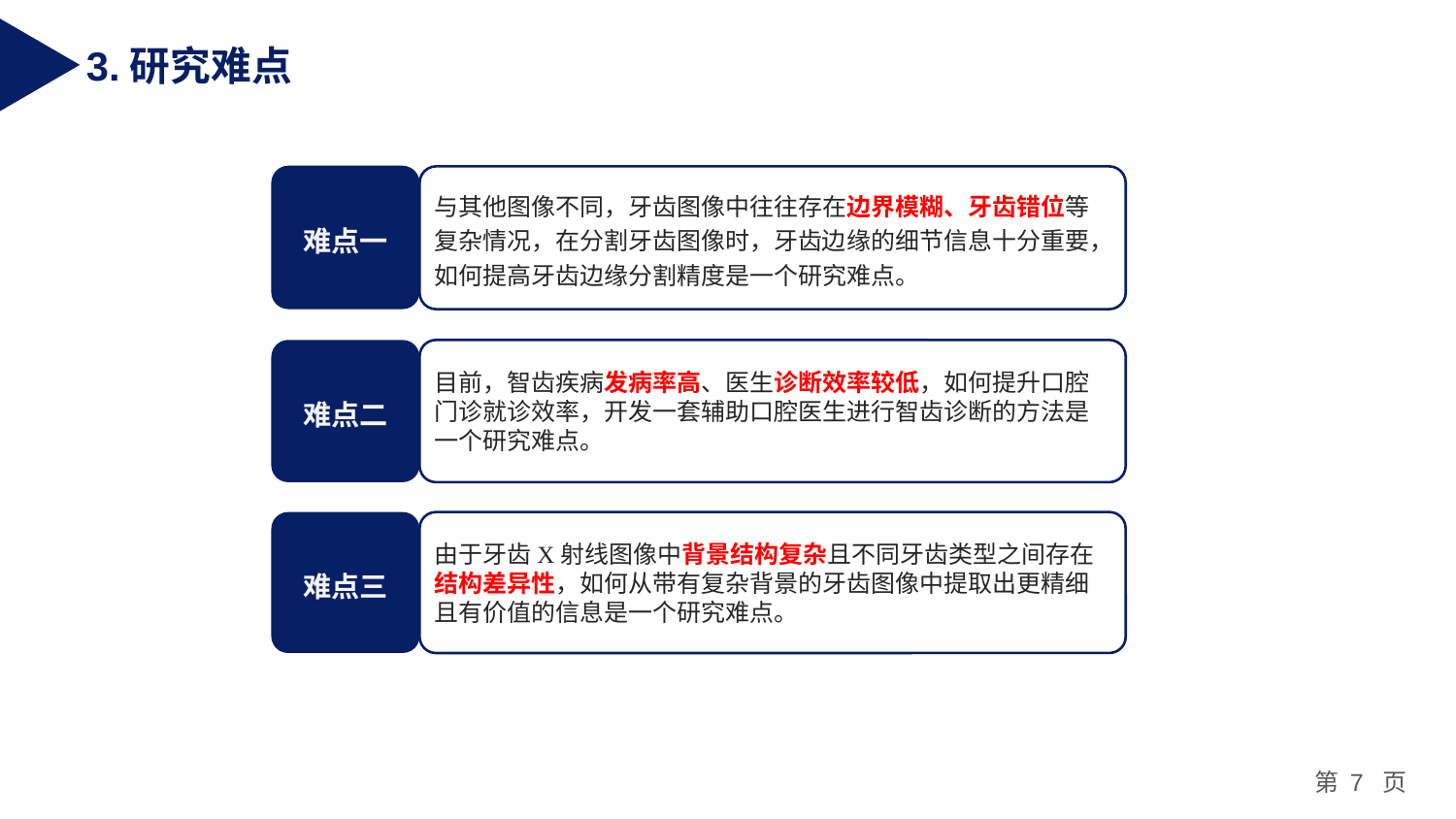

3.研究难点
难点一
与其他图像不同，牙齿图像中往往存在边界模糊、牙齿错位等复杂情况，在分割牙齿图像时，牙齿边缘的细节信息十分重要，如何提高牙齿边缘分割精度是一个研究难点。
难点二
目前，智齿疾病发病率高、医生诊断效率较低，如何提升口腔门诊就诊效率，开发一套辅助口腔医生进行智齿诊断的方法是一个研究难点。
难点三
由于牙齿X射线图像中背景结构复杂且不同牙齿类型之间存在结构差异性，如何从带有复杂背景的牙齿图像中提取出更精细且有价值的信息是一个研究难点。